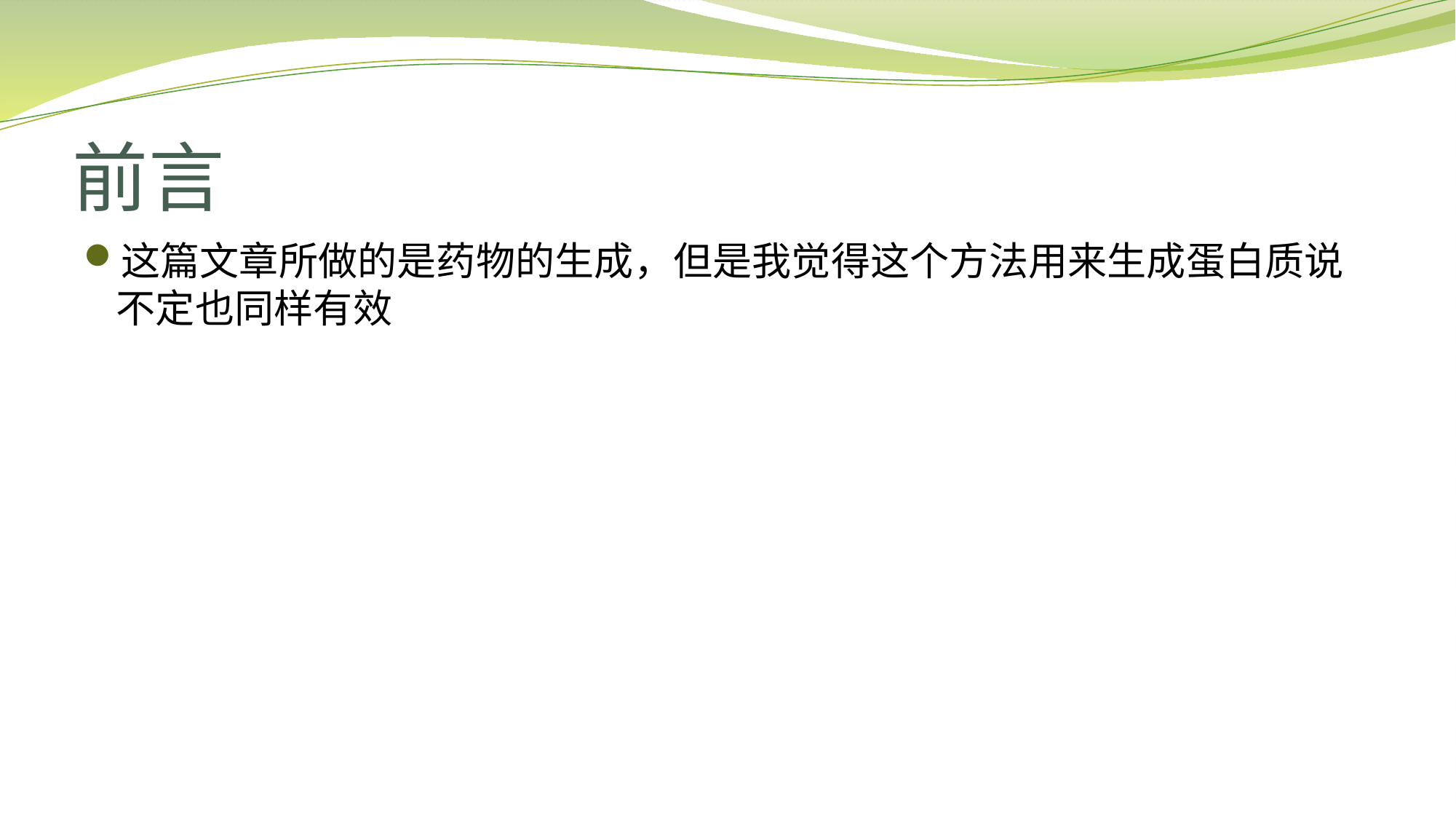

# 前言
这篇文章所做的是药物的生成，但是我觉得这个方法用来生成蛋白质说不定也同样有效